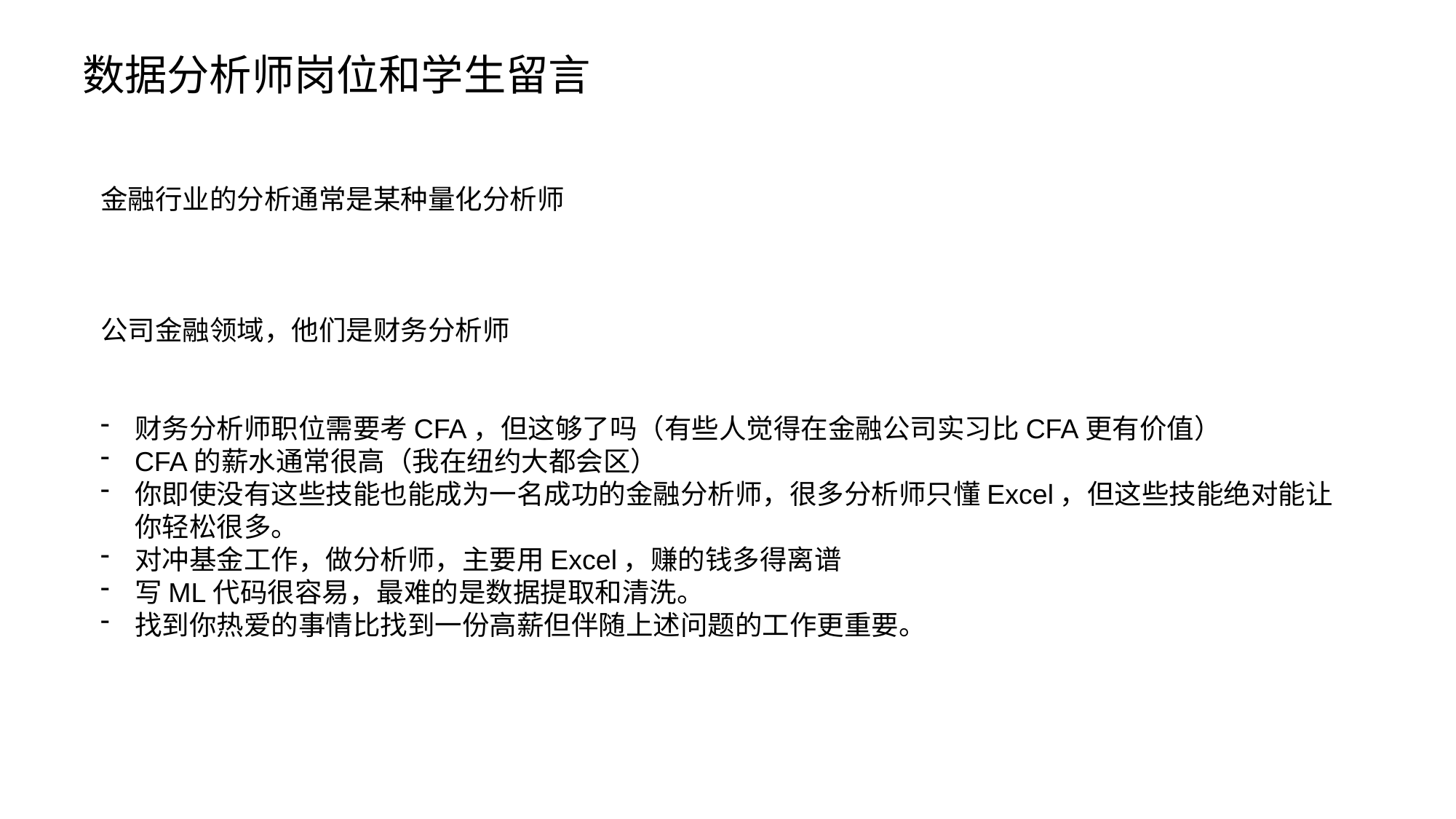

数据分析师岗位和学生留言
金融行业的分析通常是某种量化分析师

公司金融领域，他们是财务分析师

财务分析师职位需要考CFA，但这够了吗（有些人觉得在金融公司实习比CFA更有价值）
CFA的薪水通常很高（我在纽约大都会区）
你即使没有这些技能也能成为一名成功的金融分析师，很多分析师只懂Excel，但这些技能绝对能让你轻松很多。
对冲基金工作，做分析师，主要用Excel，赚的钱多得离谱
写ML代码很容易，最难的是数据提取和清洗。
找到你热爱的事情比找到一份高薪但伴随上述问题的工作更重要。